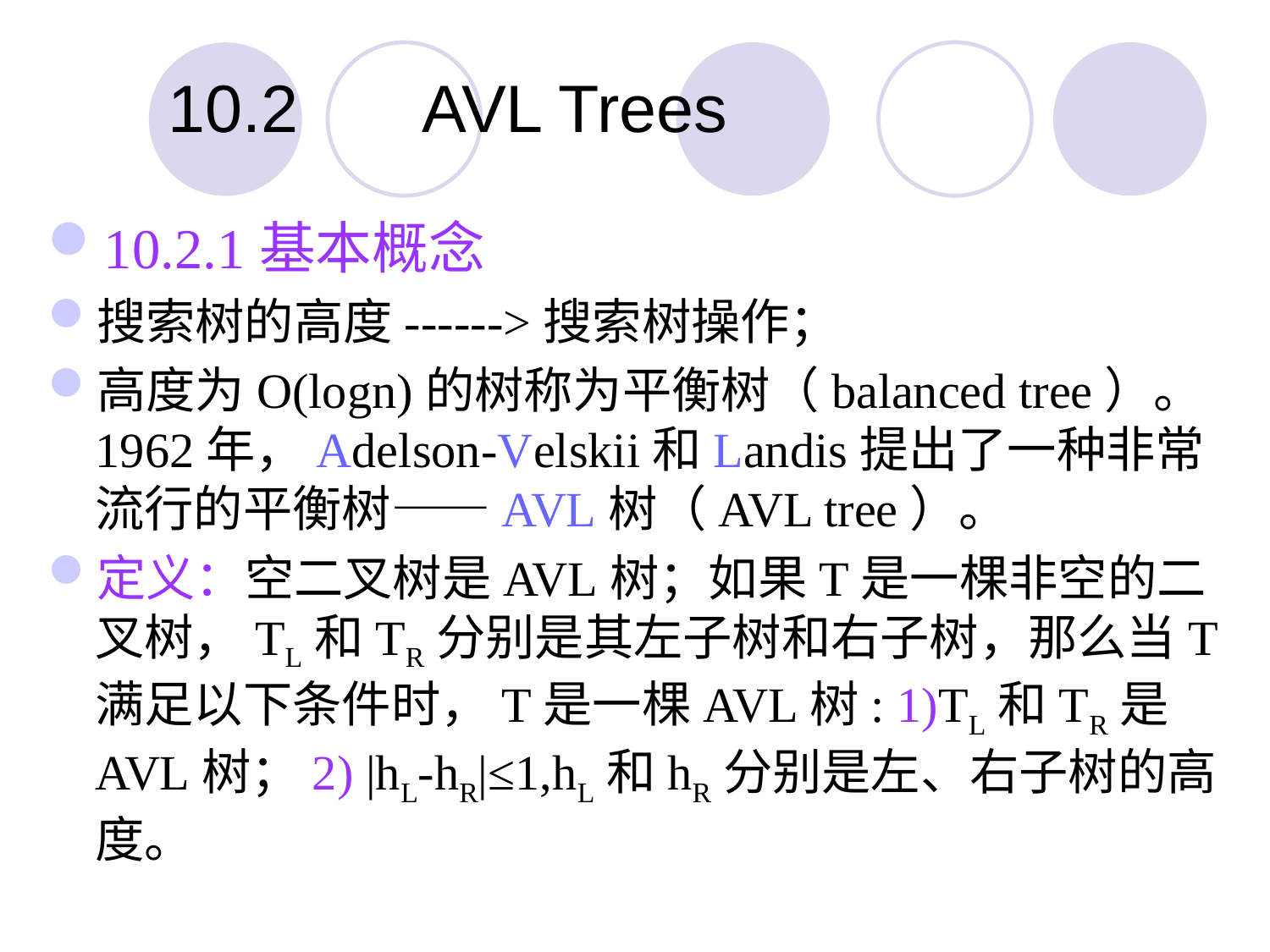

10.2	AVL Trees
18

10.2.1基本概念
搜索树的高度------>搜索树操作；
高度为O(logn)的树称为平衡树（balanced tree）。1962年，Adelson-Velskii和Landis提出了一种非常流行的平衡树——AVL树（AVL tree）。
定义：空二叉树是AVL树；如果T是一棵非空的二叉树，TL和TR分别是其左子树和右子树，那么当T满足以下条件时，T是一棵AVL树: 1)TL和TR是AVL树；2) |hL-hR|≤1,hL和hR分别是左、右子树的高度。